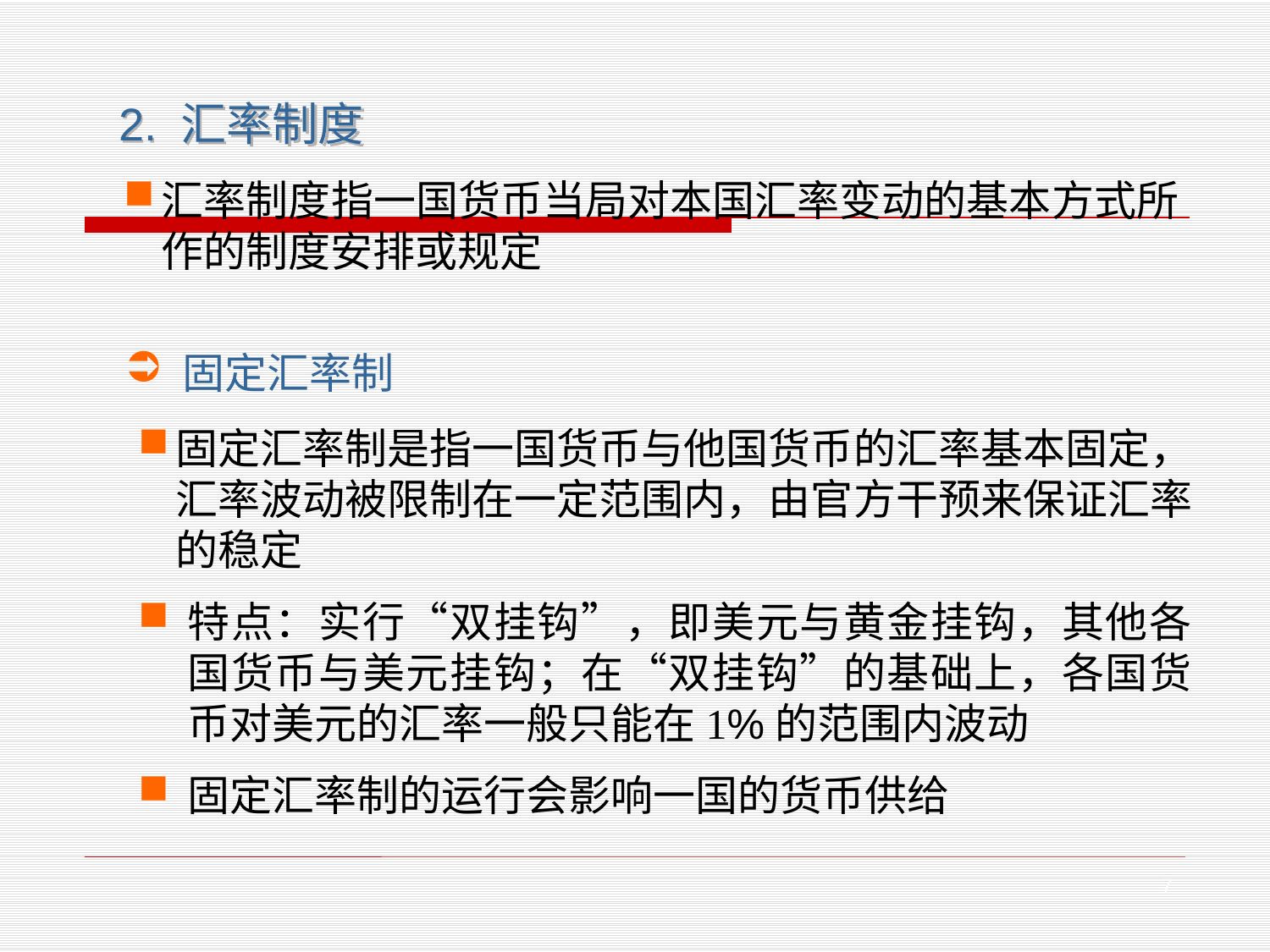

2. 汇率制度
汇率制度指一国货币当局对本国汇率变动的基本方式所作的制度安排或规定
 固定汇率制
固定汇率制是指一国货币与他国货币的汇率基本固定，汇率波动被限制在一定范围内，由官方干预来保证汇率的稳定
特点：实行“双挂钩”，即美元与黄金挂钩，其他各国货币与美元挂钩；在“双挂钩”的基础上，各国货币对美元的汇率一般只能在1%的范围内波动
固定汇率制的运行会影响一国的货币供给
7